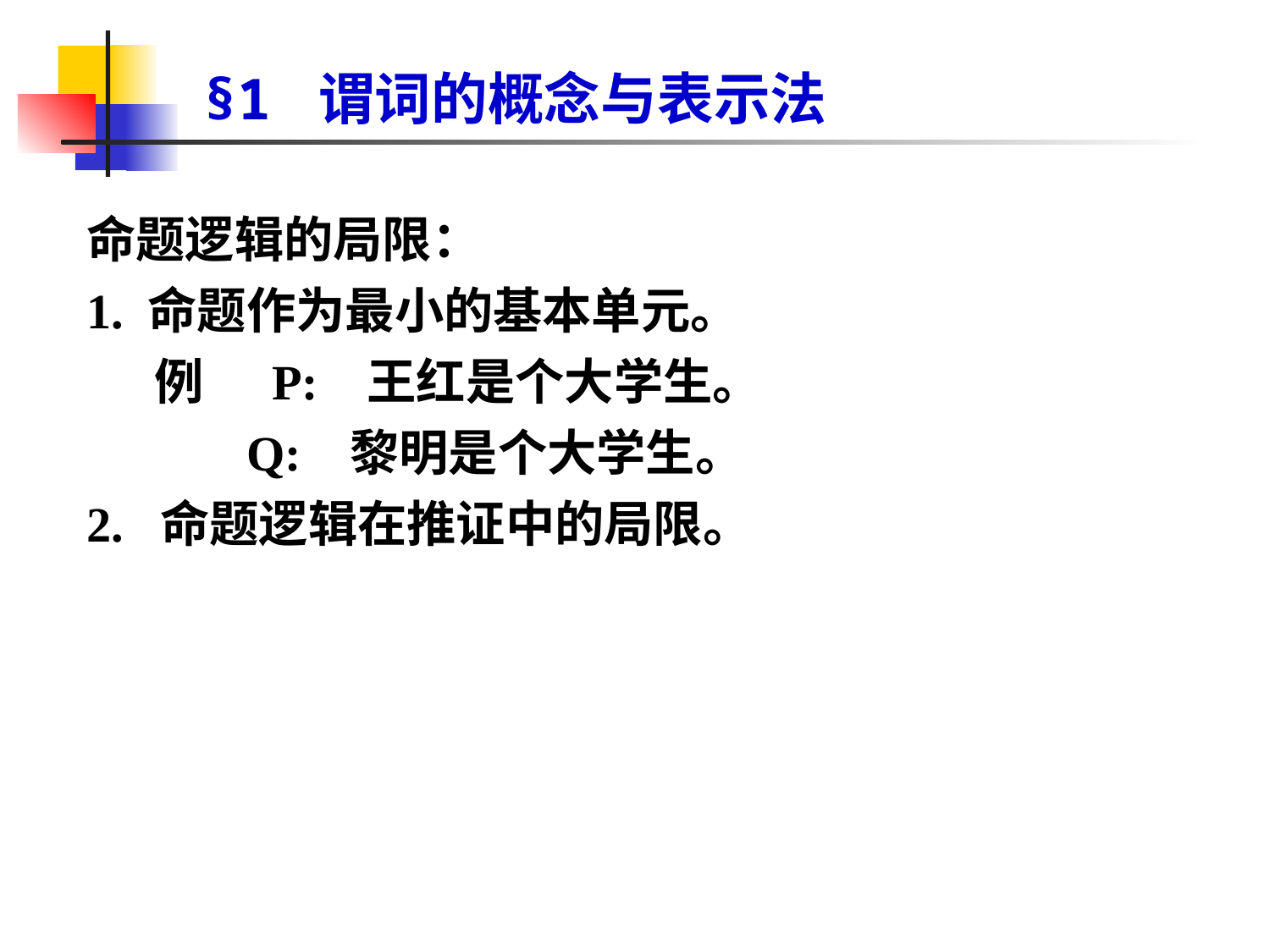

# §1 谓词的概念与表示法
命题逻辑的局限：
1. 命题作为最小的基本单元。
     例     P:   王红是个大学生。
             Q:   黎明是个大学生。
2.  命题逻辑在推证中的局限。

3